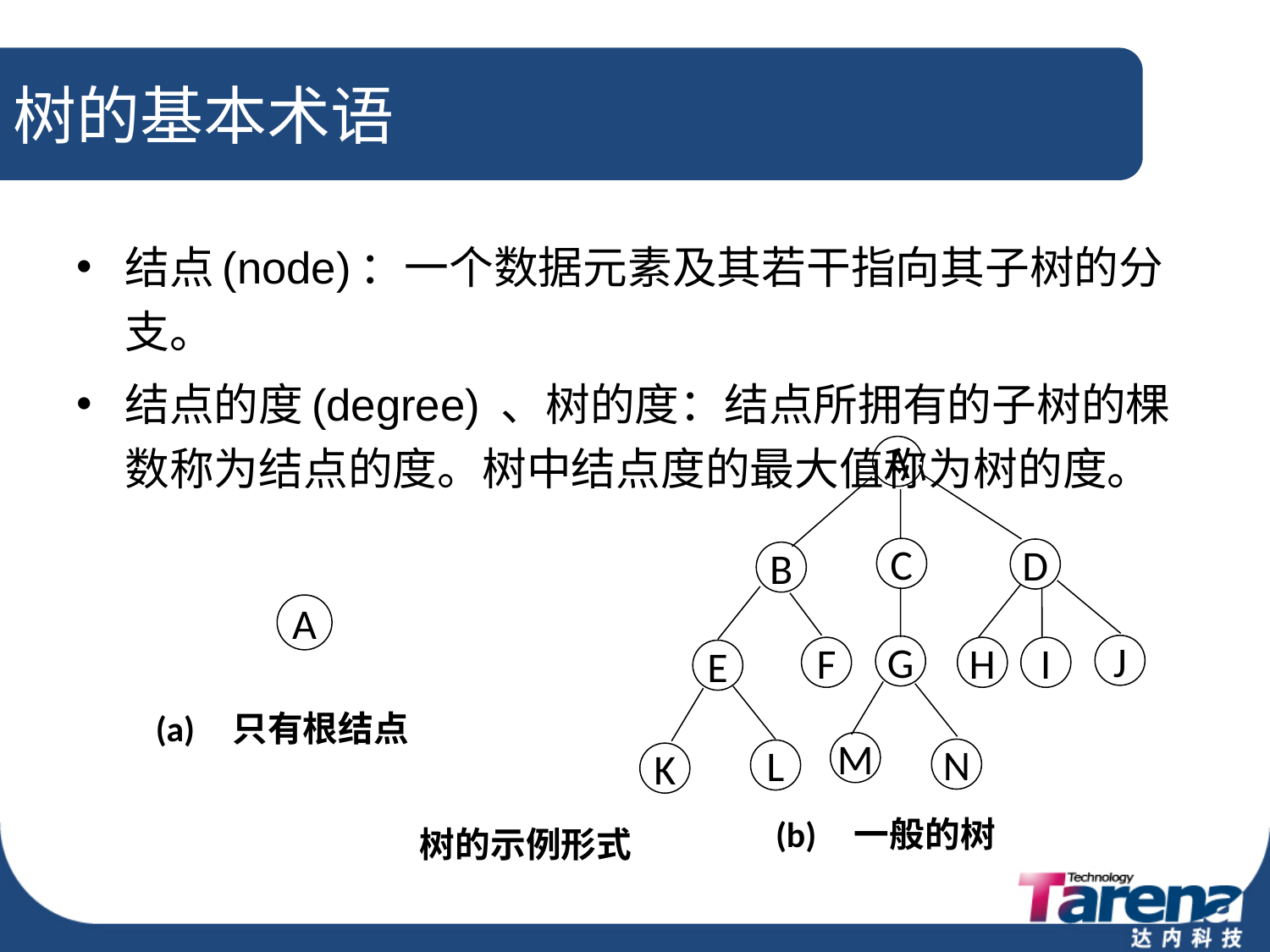

# 树的基本术语
结点(node)：一个数据元素及其若干指向其子树的分支。
结点的度(degree) 、树的度：结点所拥有的子树的棵数称为结点的度。树中结点度的最大值称为树的度。

A

C
D
B

J
G
F
H
I
E

M
N
L
K
A
(a)   只有根结点
(b)   一般的树
树的示例形式